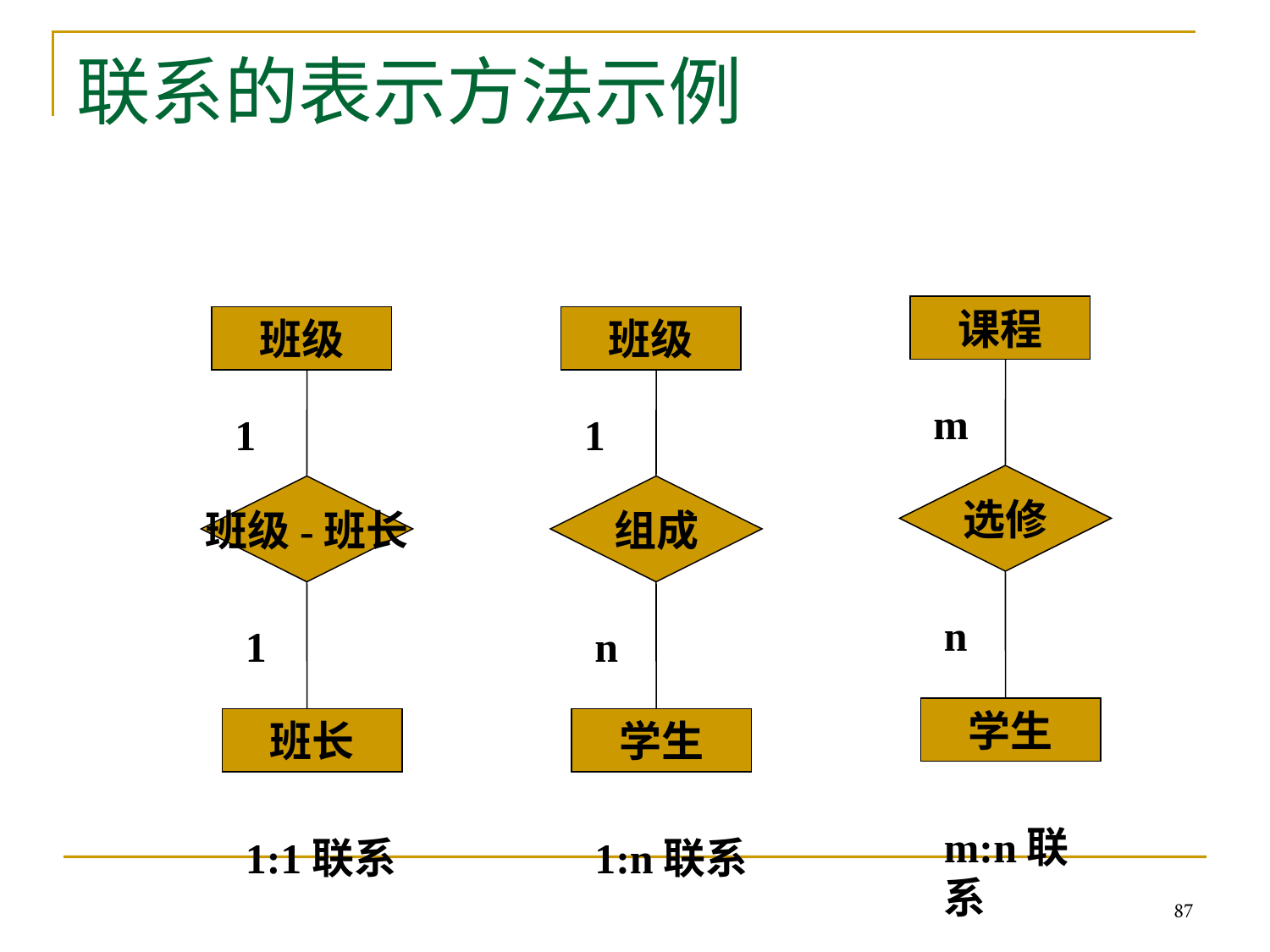

# 联系的表示方法示例
课程

m
选修

n
学生
m:n联系
班级

1
班级-班长

1
班长
1:1联系
班级

1
组成

n
学生
1:n联系
87